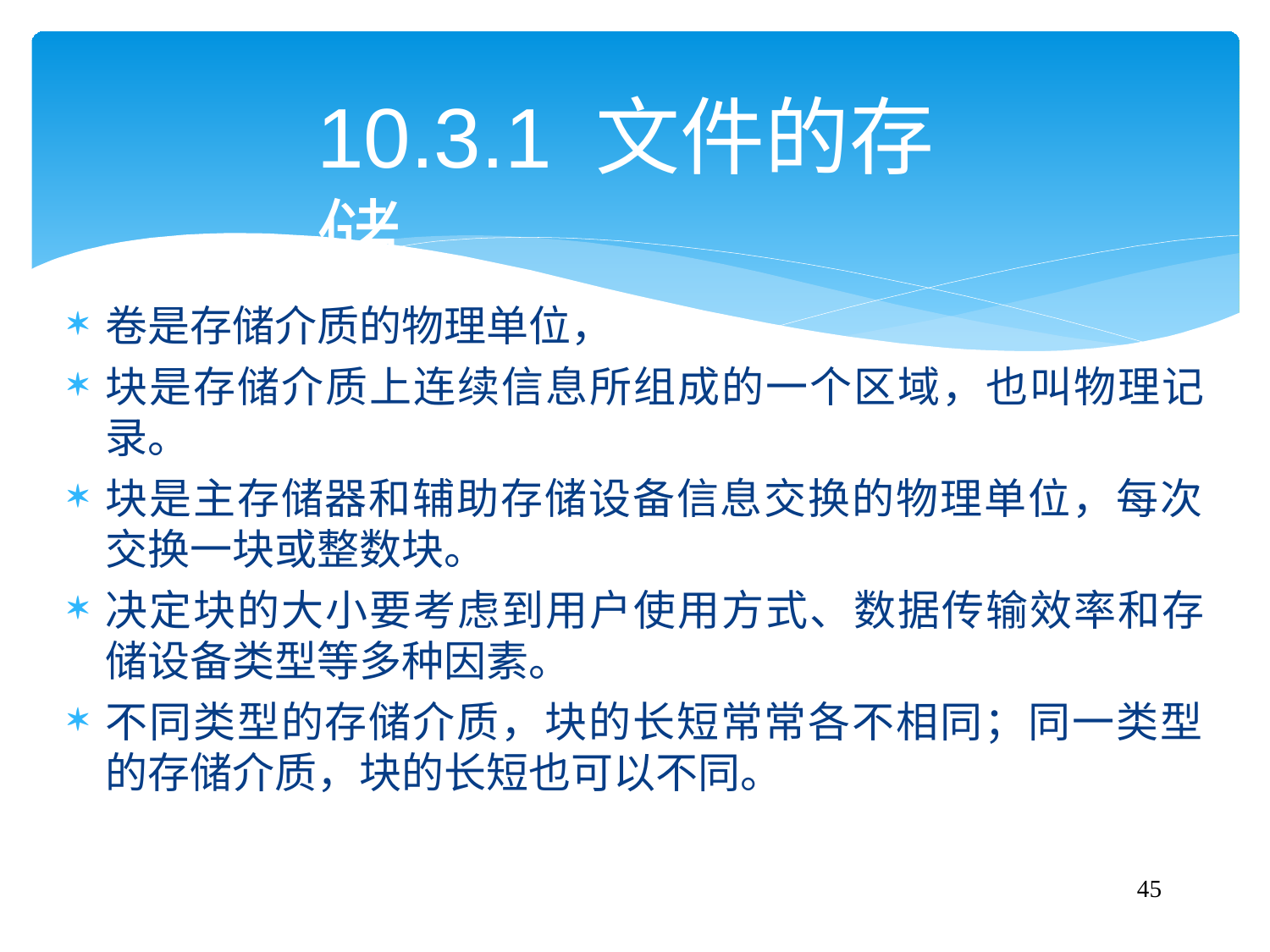

# 10.3.1 文件的存储
卷是存储介质的物理单位，
块是存储介质上连续信息所组成的一个区域，也叫物理记 录。
块是主存储器和辅助存储设备信息交换的物理单位，每次
交换一块或整数块。
决定块的大小要考虑到用户使用方式、数据传输效率和存 储设备类型等多种因素。
不同类型的存储介质，块的长短常常各不相同；同一类型
的存储介质，块的长短也可以不同。
45